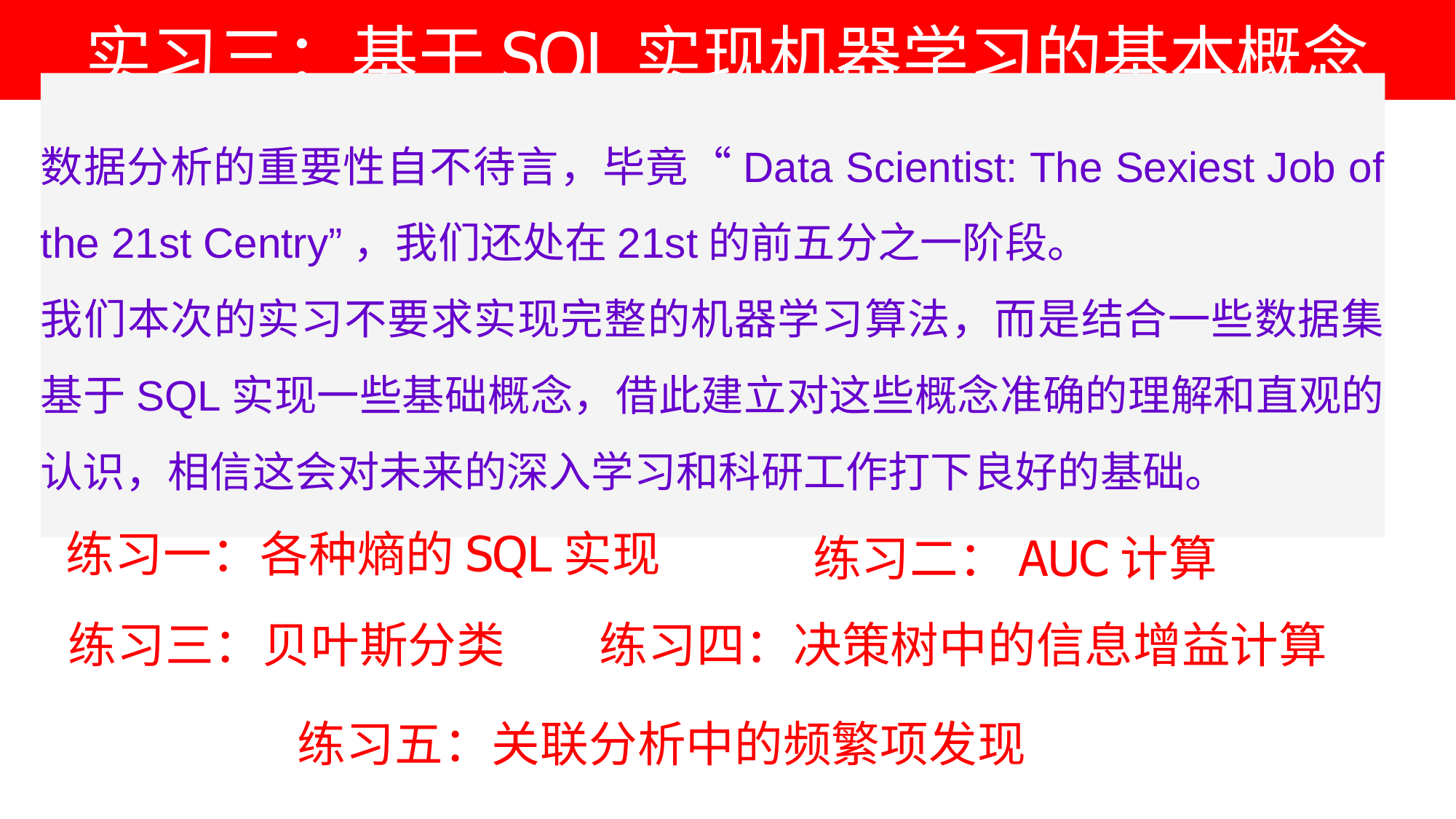

# 实习三：基于SQL实现机器学习的基本概念
数据分析的重要性自不待言，毕竟“Data Scientist: The Sexiest Job of the 21st Centry”，我们还处在21st的前五分之一阶段。
我们本次的实习不要求实现完整的机器学习算法，而是结合一些数据集基于SQL实现一些基础概念，借此建立对这些概念准确的理解和直观的认识，相信这会对未来的深入学习和科研工作打下良好的基础。
练习一：各种熵的SQL实现
练习二：AUC计算
练习四：决策树中的信息增益计算
练习三：贝叶斯分类
练习五：关联分析中的频繁项发现